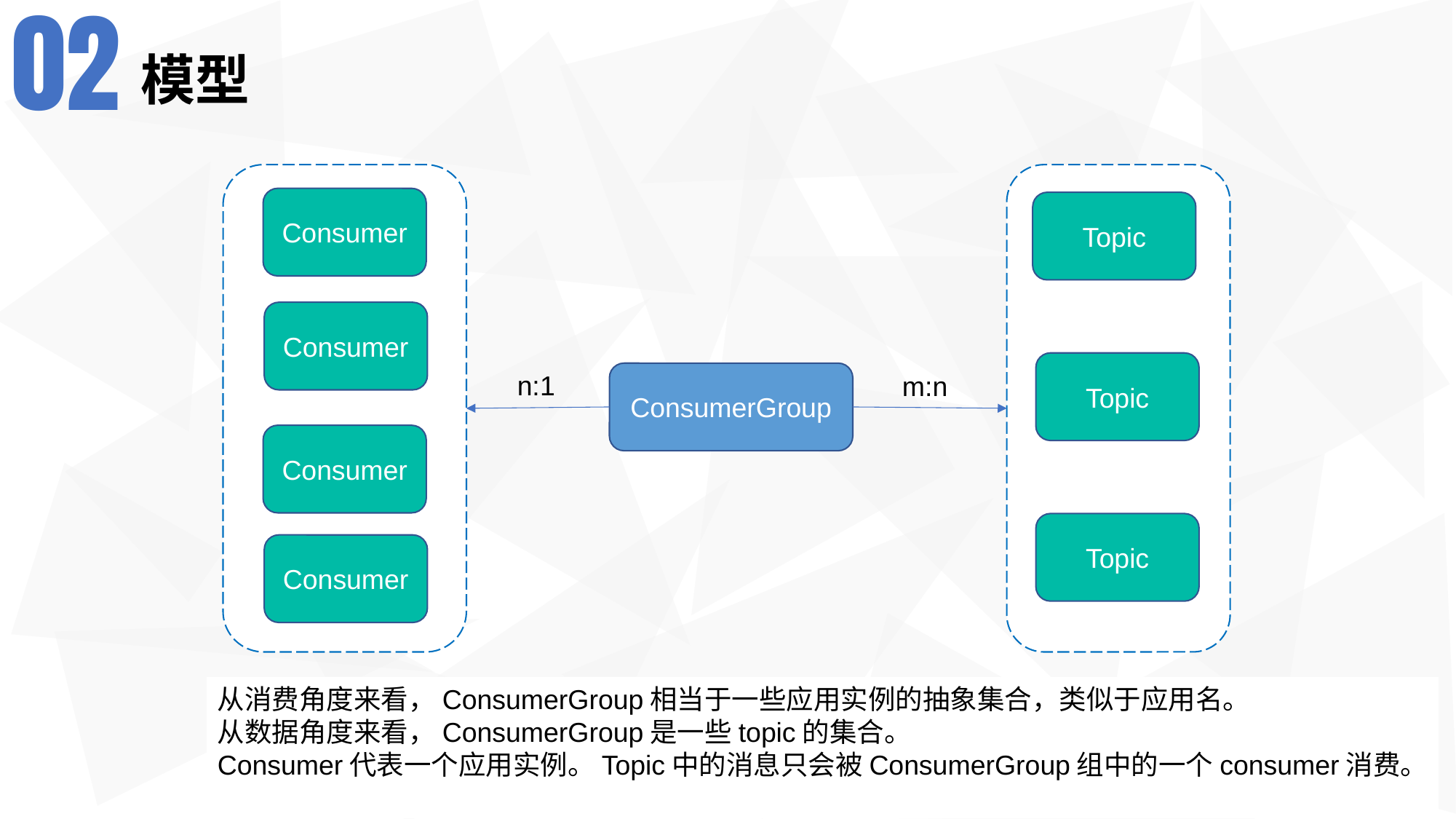

02
模型

Consumer
Topic
Consumer
Topic
n:1
ConsumerGroup
m:n
Consumer
Topic
Consumer
从消费角度来看，ConsumerGroup相当于一些应用实例的抽象集合，类似于应用名。
从数据角度来看，ConsumerGroup是一些topic的集合。
Consumer代表一个应用实例。Topic中的消息只会被ConsumerGroup组中的一个consumer消费。